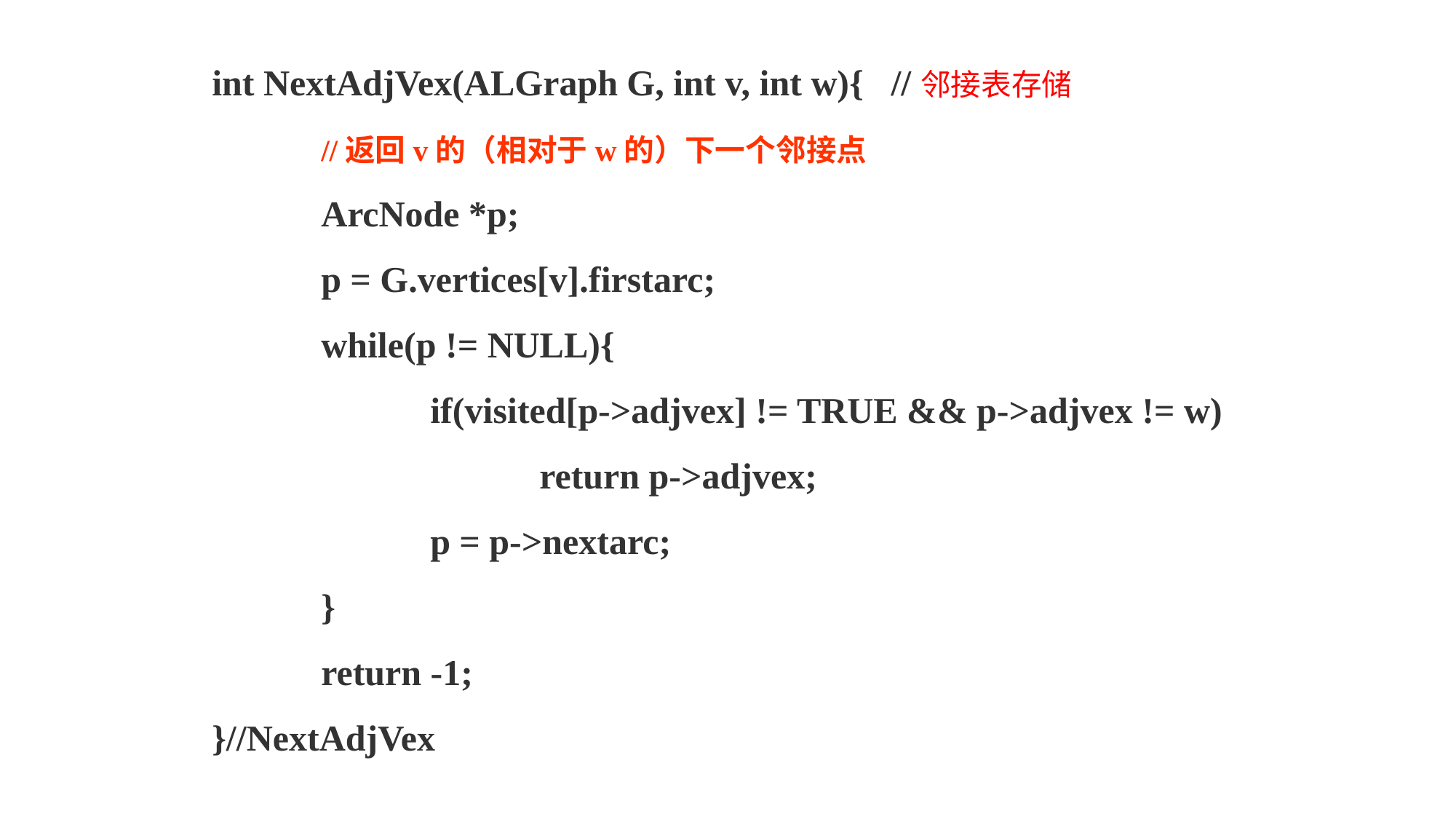

int NextAdjVex(ALGraph G, int v, int w){   //邻接表存储
	//返回v的（相对于w的）下一个邻接点
	ArcNode *p;
	p = G.vertices[v].firstarc;
	while(p != NULL){
		if(visited[p->adjvex] != TRUE && p->adjvex != w)
			return p->adjvex;
		p = p->nextarc;
	}
	return -1;
}//NextAdjVex